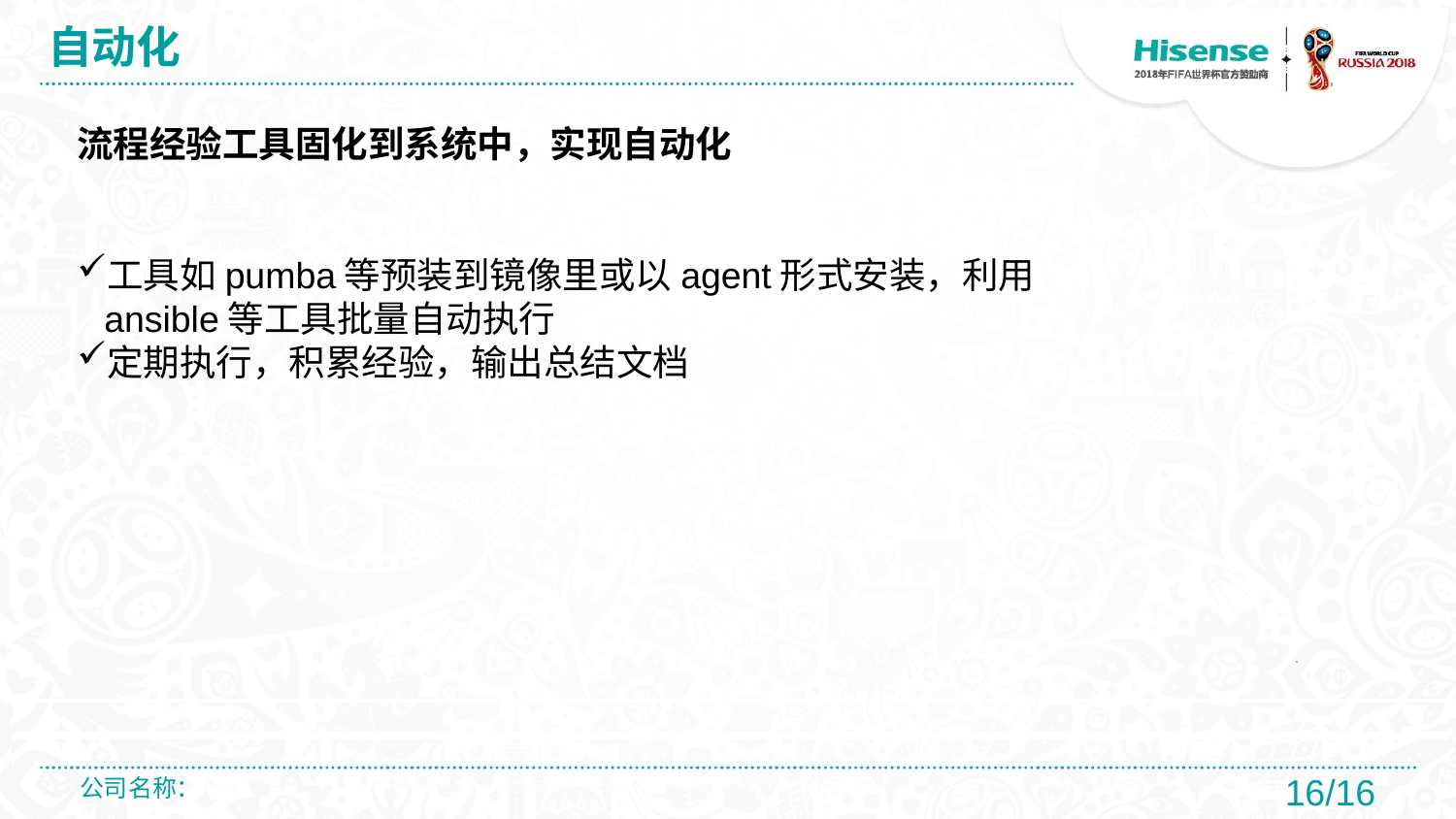

# 自动化
流程经验工具固化到系统中，实现自动化

工具如pumba等预装到镜像里或以agent形式安装，利用ansible等工具批量自动执行
定期执行，积累经验，输出总结文档

公司名称：
16/16